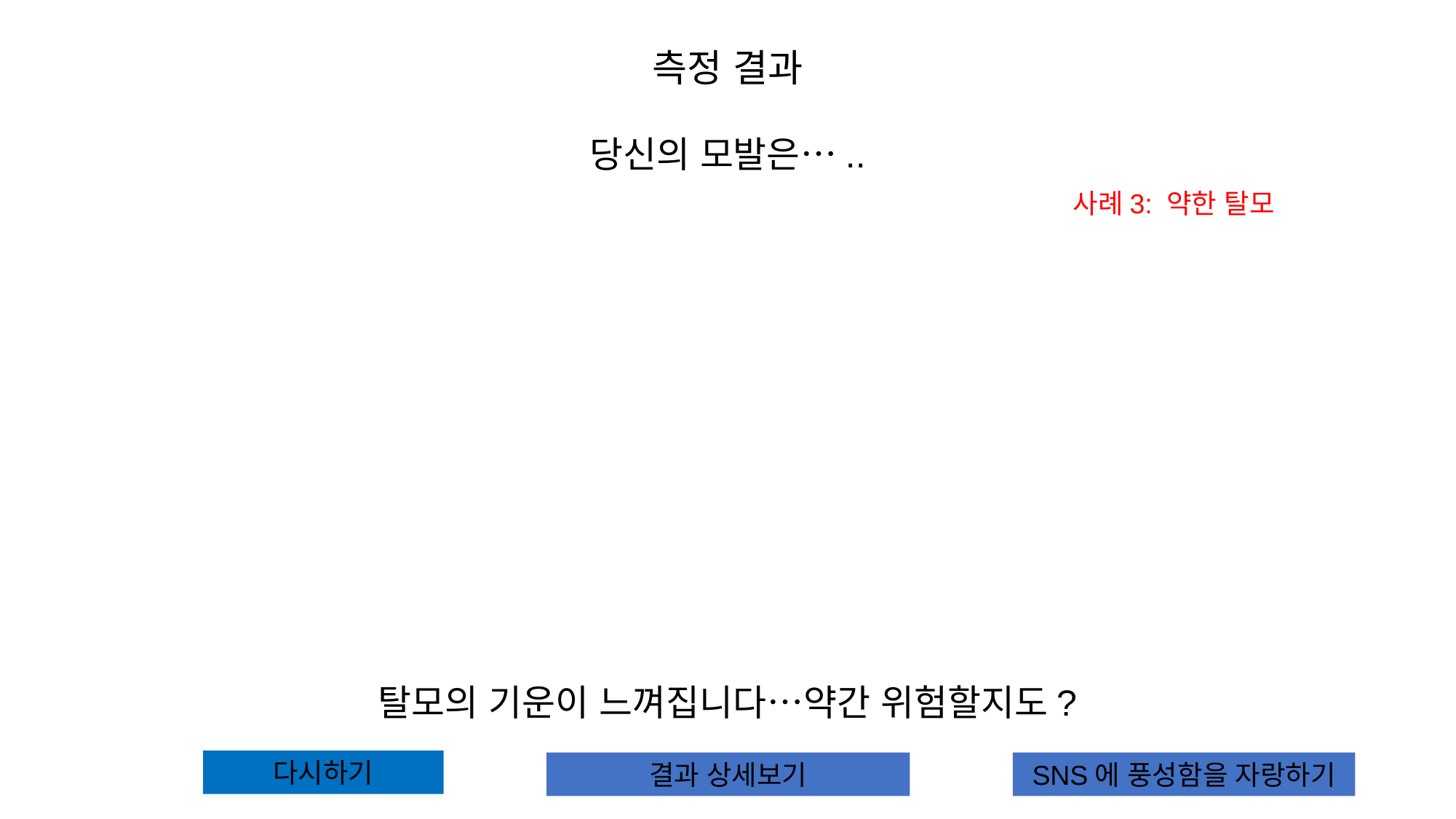

# 측정 결과
당신의 모발은…..
사례3: 약한 탈모
탈모의 기운이 느껴집니다…약간 위험할지도?
다시하기
결과 상세보기
SNS에 풍성함을 자랑하기